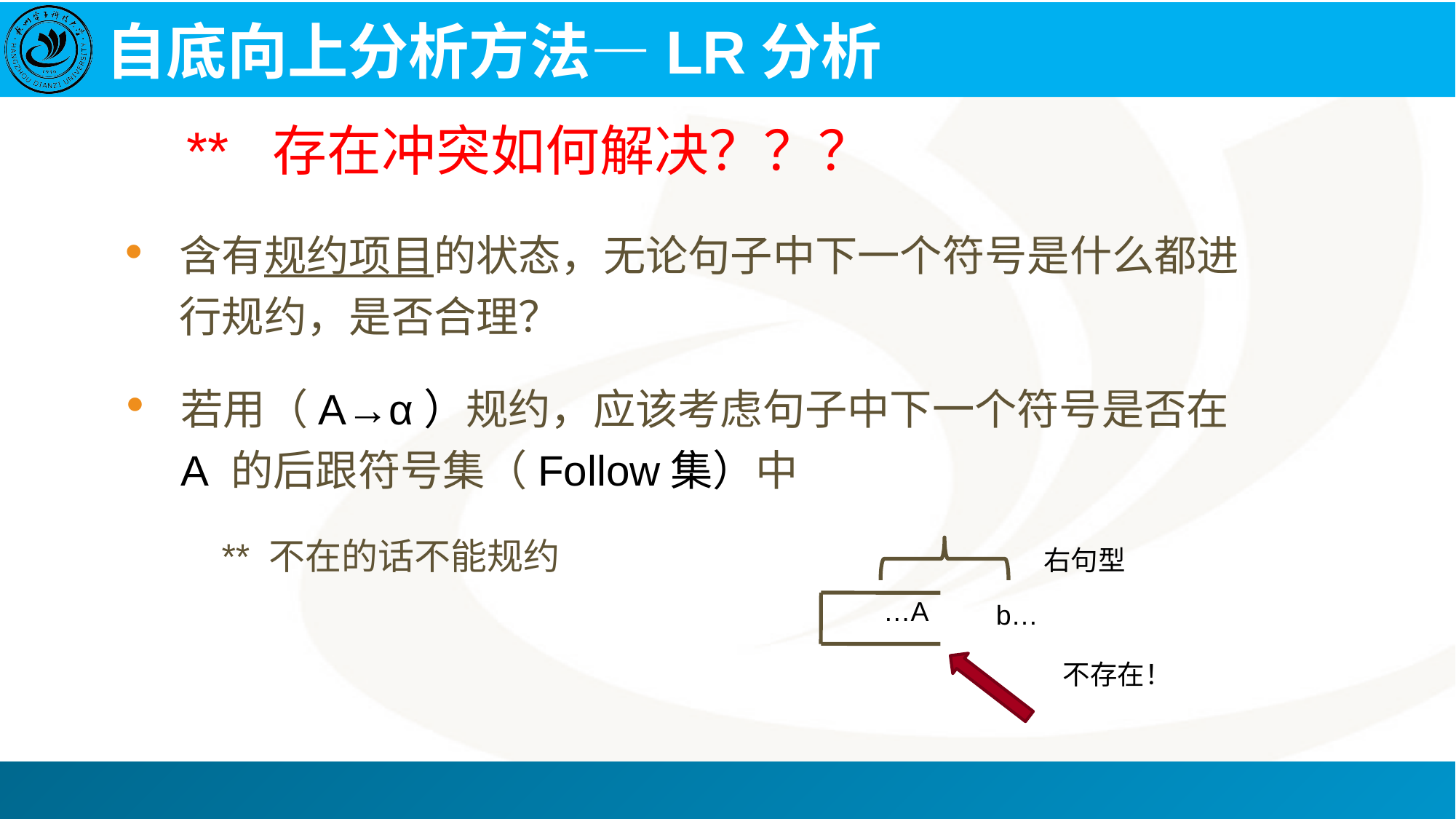

# 自底向上分析方法—LR分析
    **  存在冲突如何解决？？？
含有规约项目的状态，无论句子中下一个符号是什么都进行规约，是否合理？
若用（A→α）规约，应该考虑句子中下一个符号是否在 A 的后跟符号集（Follow集）中

    ** 不在的话不能规约

右句型
…A
b…
不存在！

93